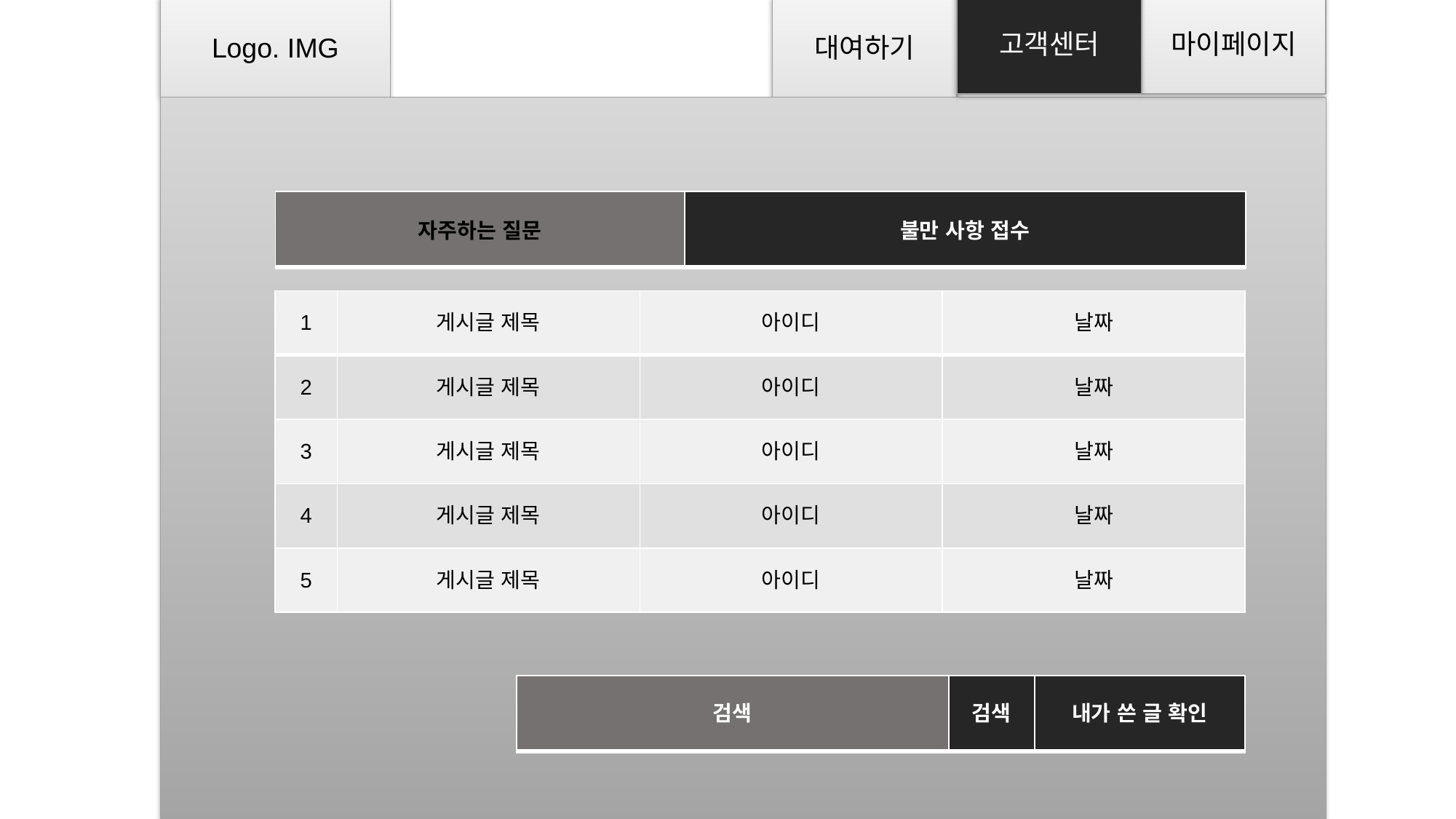

고객센터
마이페이지
대여하기
Logo. IMG

| 자주하는 질문 | 불만 사항 접수 |
| --- | --- |
| 1 | 게시글 제목 | 아이디 | 날짜 |
| --- | --- | --- | --- |
| 2 | 게시글 제목 | 아이디 | 날짜 |
| 3 | 게시글 제목 | 아이디 | 날짜 |
| 4 | 게시글 제목 | 아이디 | 날짜 |
| 5 | 게시글 제목 | 아이디 | 날짜 |
| 검색 | 검색 | 내가 쓴 글 확인 |
| --- | --- | --- |